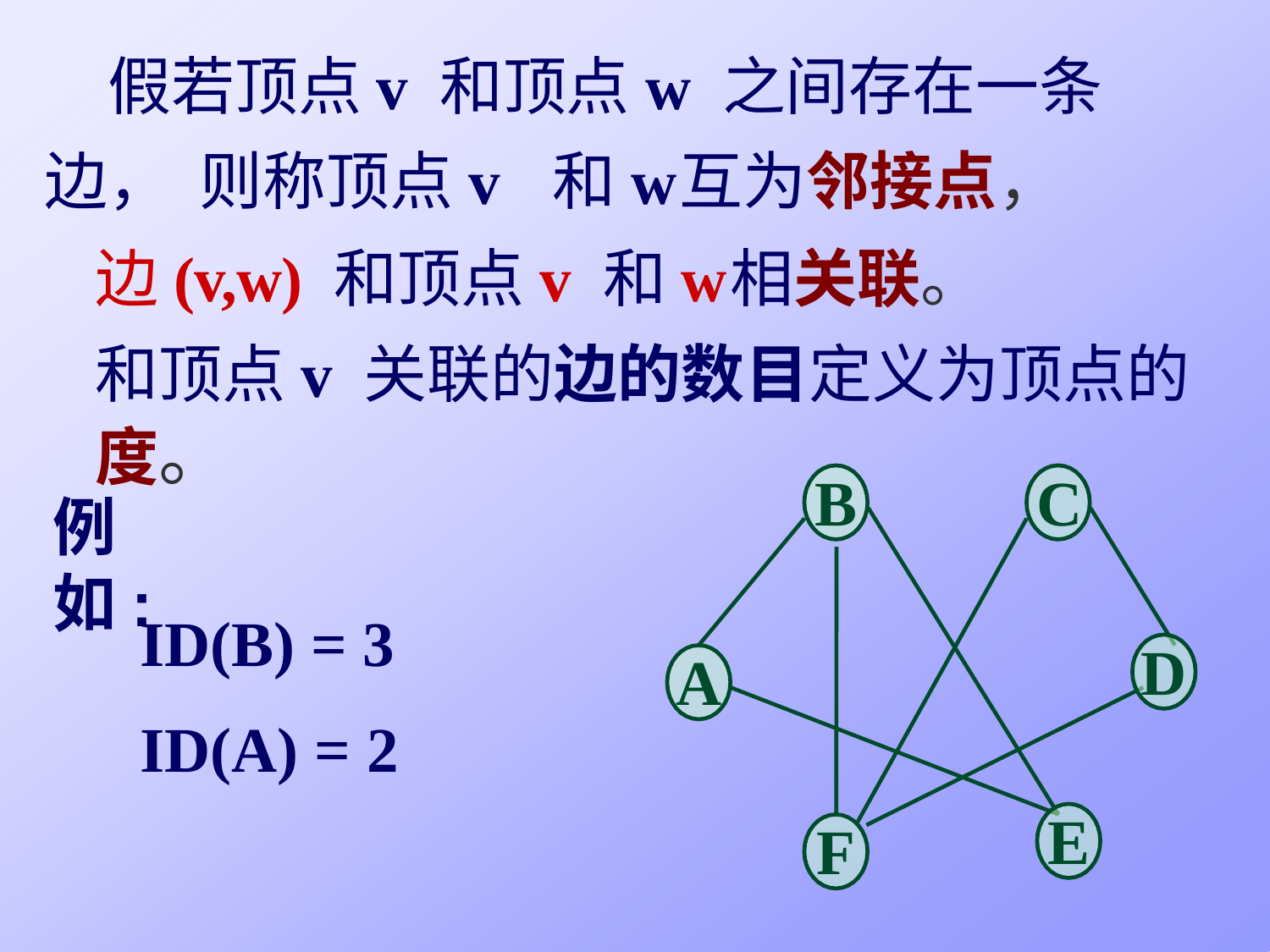

# 假若顶点v 和顶点w 之间存在一条边，  则称顶点v	和w	互为邻接点，
边(v,w) 和顶点v 和w	相关联。
和顶点v 关联的边的数目定义为顶点的度。
B	C

例如:

ID(B) = 3
ID(A) = 2
D

A

E

F